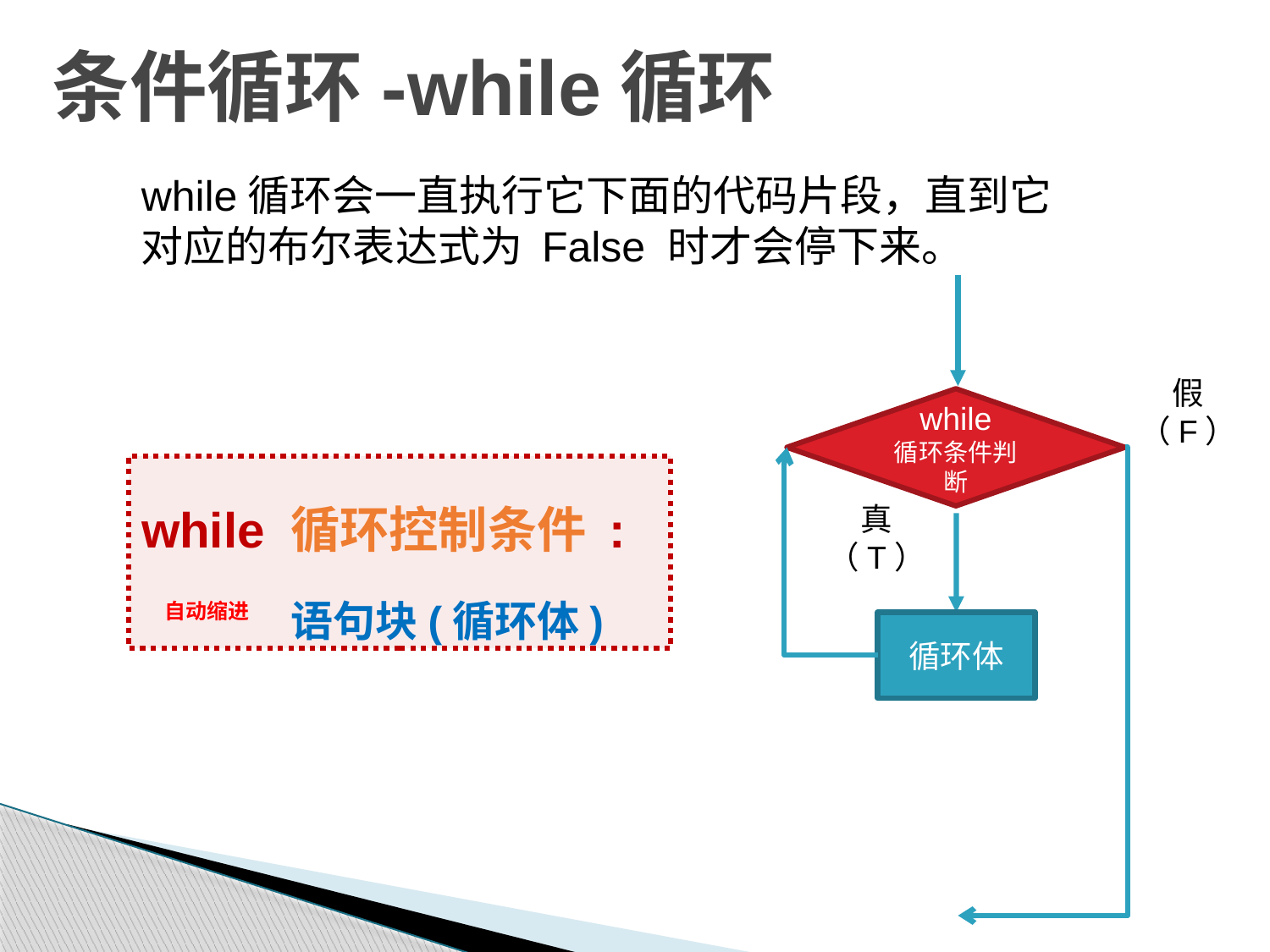

条件循环-while循环
while循环会一直执行它下面的代码片段，直到它对应的布尔表达式为 False 时才会停下来。
while
循环条件判断
循环体
假（F）
真（T）

while 循环控制条件 :
          语句块(循环体)

自动缩进